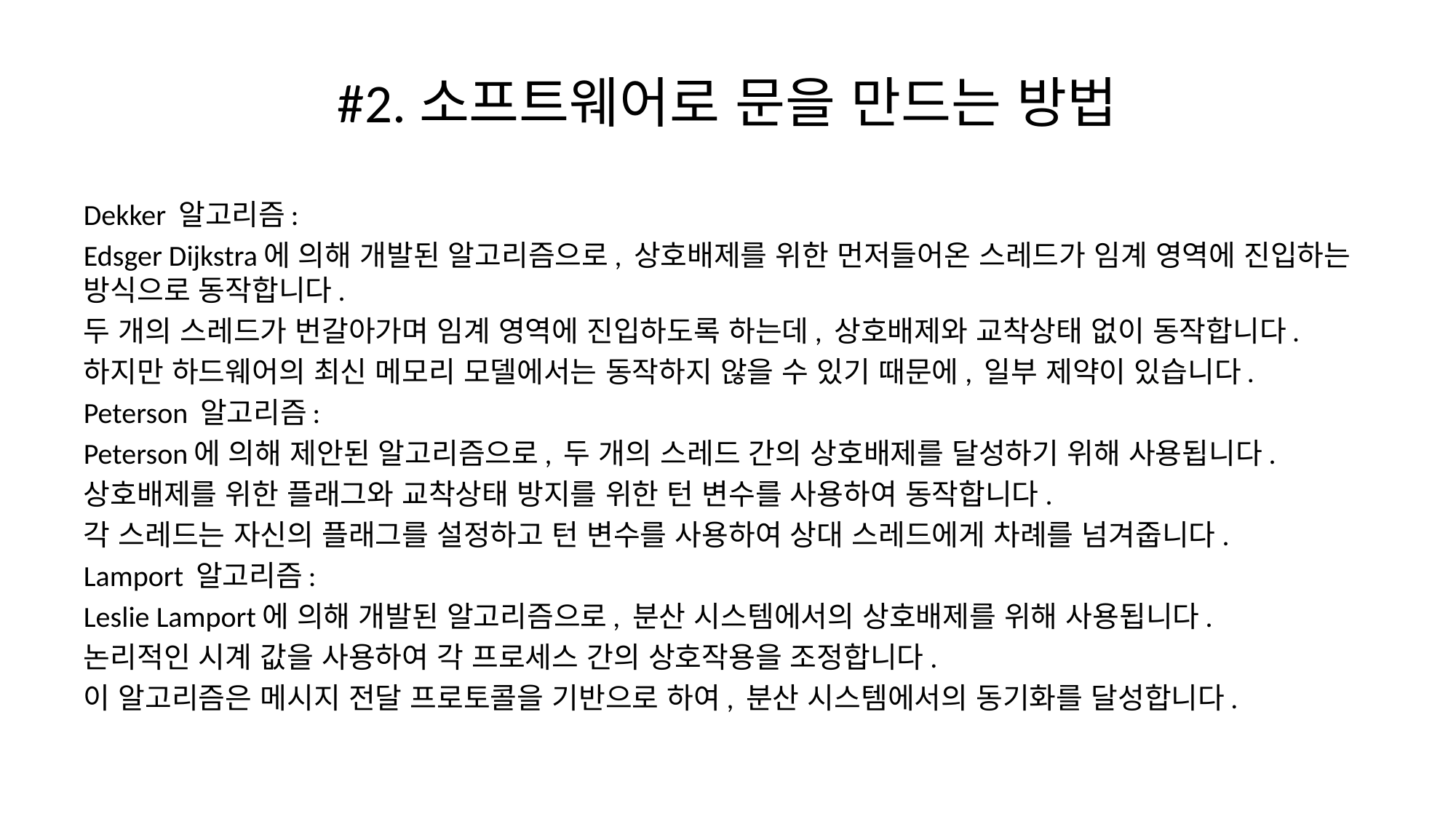

# #2.소프트웨어로 문을 만드는 방법
Dekker 알고리즘:
Edsger Dijkstra에 의해 개발된 알고리즘으로, 상호배제를 위한 먼저들어온 스레드가 임계 영역에 진입하는 방식으로 동작합니다.
두 개의 스레드가 번갈아가며 임계 영역에 진입하도록 하는데, 상호배제와 교착상태 없이 동작합니다.
하지만 하드웨어의 최신 메모리 모델에서는 동작하지 않을 수 있기 때문에, 일부 제약이 있습니다.
Peterson 알고리즘:
Peterson에 의해 제안된 알고리즘으로, 두 개의 스레드 간의 상호배제를 달성하기 위해 사용됩니다.
상호배제를 위한 플래그와 교착상태 방지를 위한 턴 변수를 사용하여 동작합니다.
각 스레드는 자신의 플래그를 설정하고 턴 변수를 사용하여 상대 스레드에게 차례를 넘겨줍니다.
Lamport 알고리즘:
Leslie Lamport에 의해 개발된 알고리즘으로, 분산 시스템에서의 상호배제를 위해 사용됩니다.
논리적인 시계 값을 사용하여 각 프로세스 간의 상호작용을 조정합니다.
이 알고리즘은 메시지 전달 프로토콜을 기반으로 하여, 분산 시스템에서의 동기화를 달성합니다.